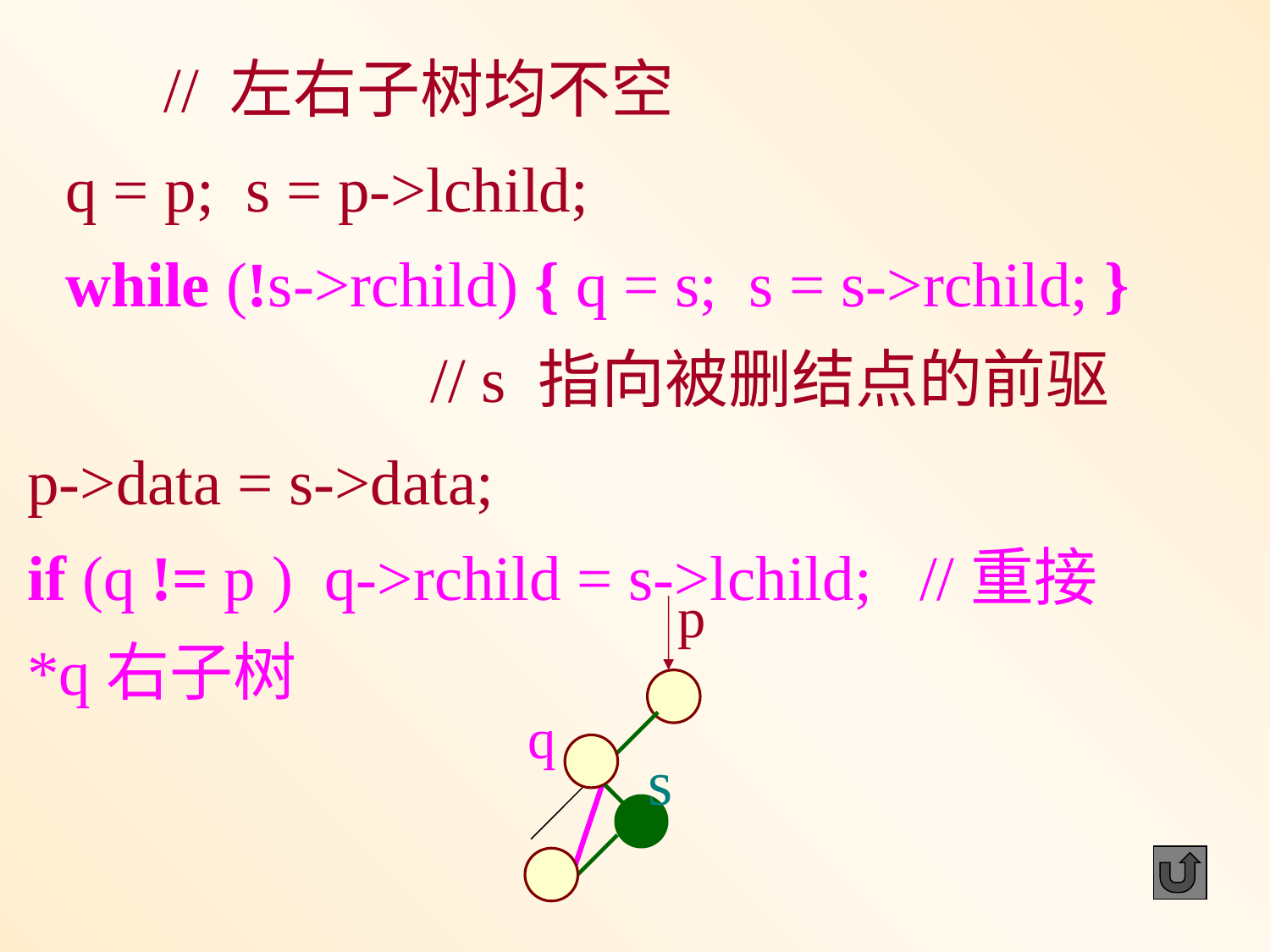

// 左右子树均不空
q = p;  s = p->lchild;
while (!s->rchild) { q = s;  s = s->rchild; }
                       // s 指向被删结点的前驱
p->data = s->data;
if (q != p )  q->rchild = s->lchild;   //重接*q右子树
p

q

s